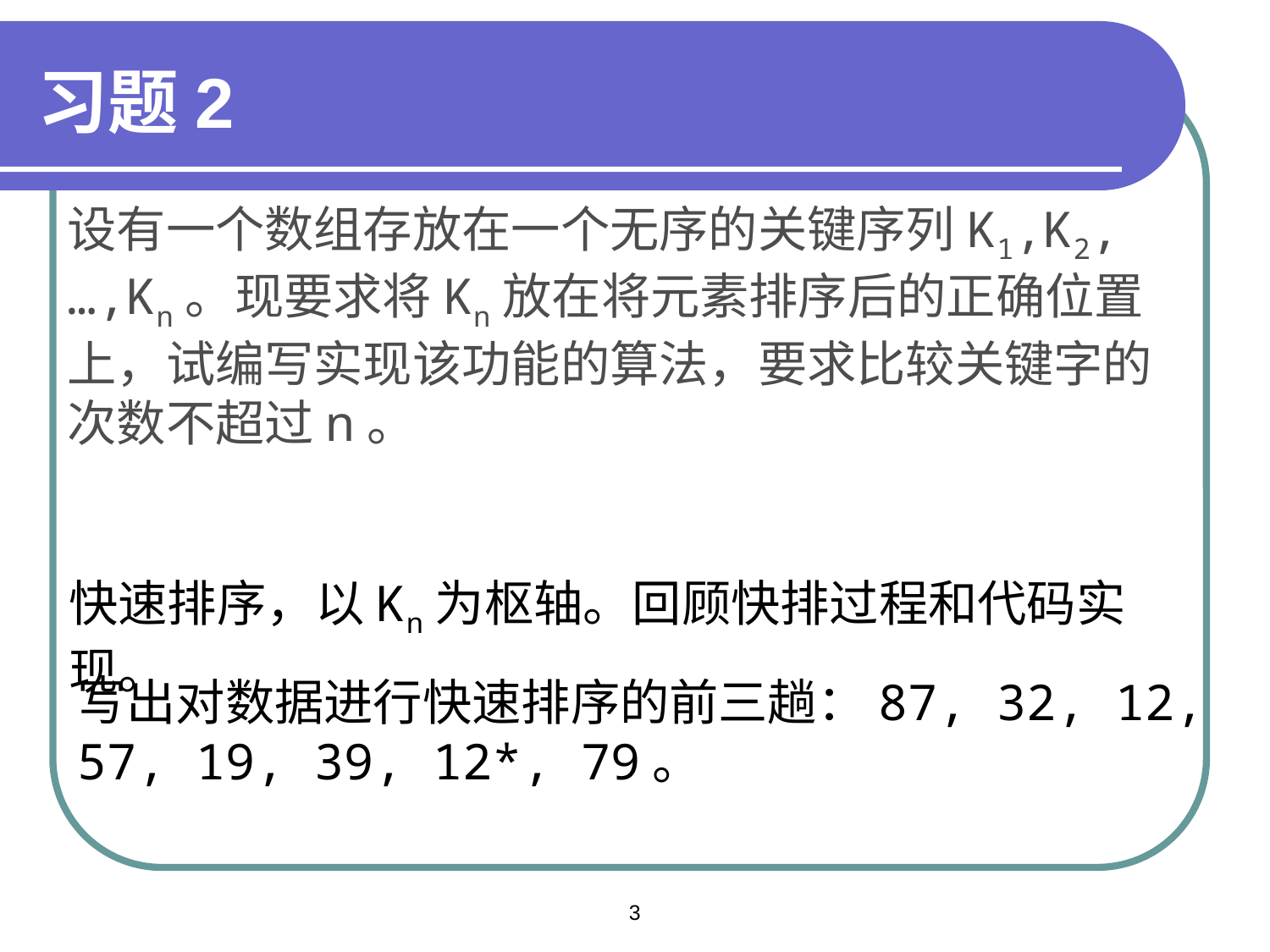

习题2
设有一个数组存放在一个无序的关键序列K1,K2,…,Kn。现要求将Kn放在将元素排序后的正确位置上，试编写实现该功能的算法，要求比较关键字的次数不超过n。
快速排序，以Kn为枢轴。回顾快排过程和代码实现。
写出对数据进行快速排序的前三趟：87, 32, 12, 57, 19, 39, 12*, 79。
3